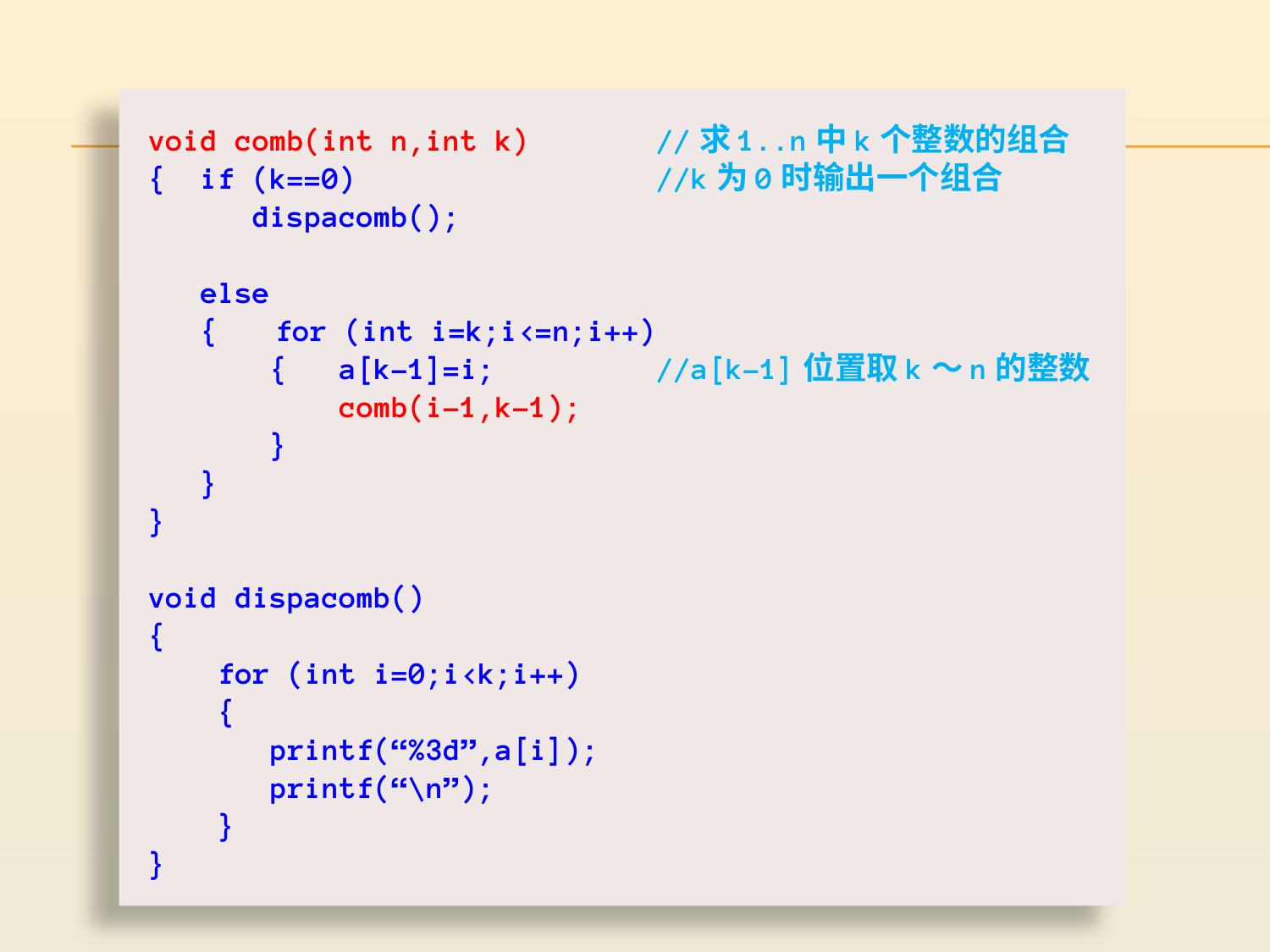

void comb(int n,int k)	//求1..n中k个整数的组合
{  if (k==0)			//k为0时输出一个组合
      dispacomb();
   else
   {	for (int i=k;i<=n;i++)
       {   a[k-1]=i;		//a[k-1]位置取k～n的整数
           comb(i-1,k-1);
       }
   }
}

void dispacomb()
{
    for (int i=0;i<k;i++)
    {
       printf(“%3d”,a[i]);
       printf(“\n”);
    }
}